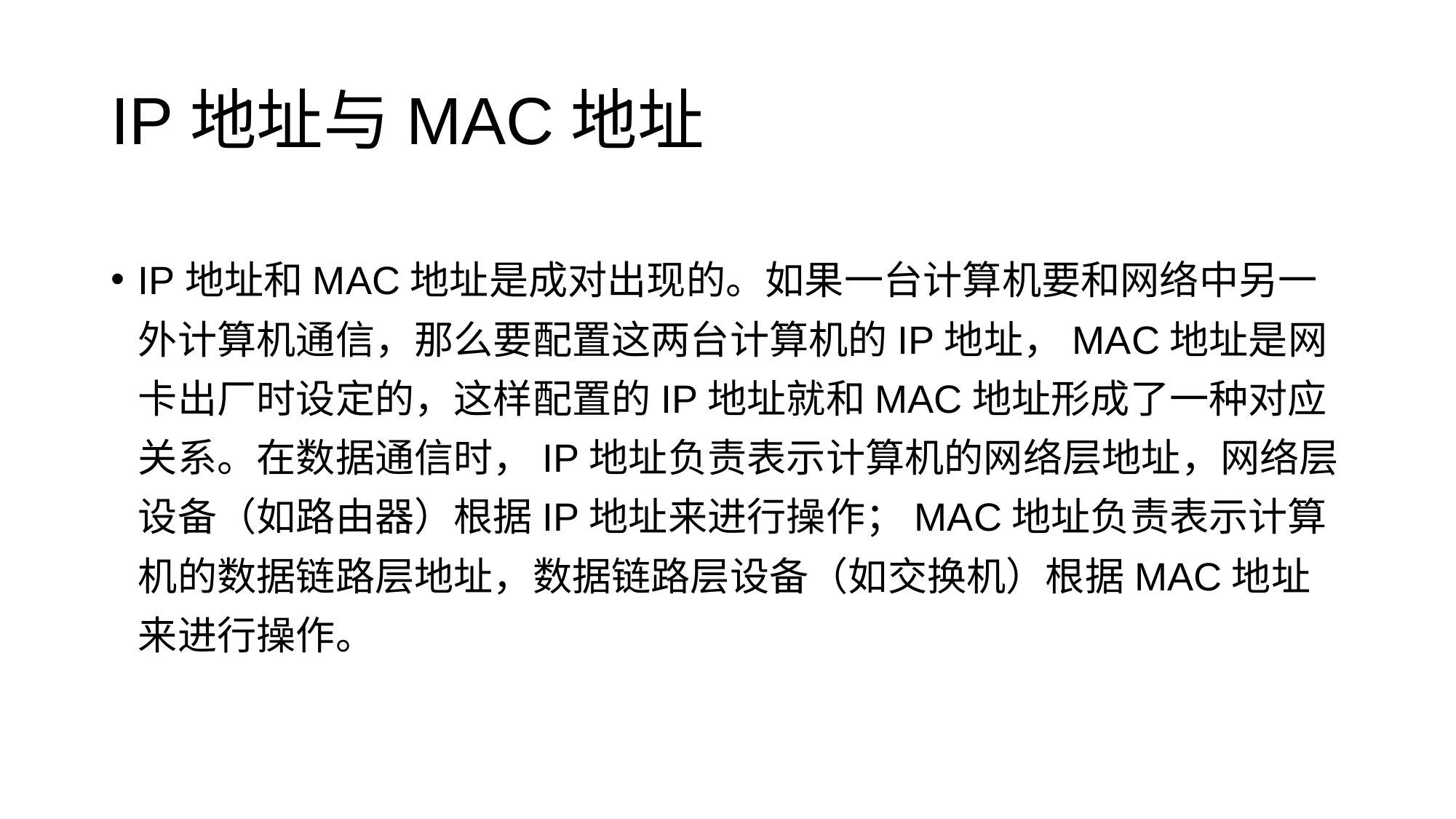

# IP地址与MAC地址
IP地址和MAC地址是成对出现的。如果一台计算机要和网络中另一外计算机通信，那么要配置这两台计算机的IP地址，MAC地址是网卡出厂时设定的，这样配置的IP地址就和MAC地址形成了一种对应关系。在数据通信时，IP地址负责表示计算机的网络层地址，网络层设备（如路由器）根据IP地址来进行操作；MAC地址负责表示计算机的数据链路层地址，数据链路层设备（如交换机）根据MAC地址来进行操作。